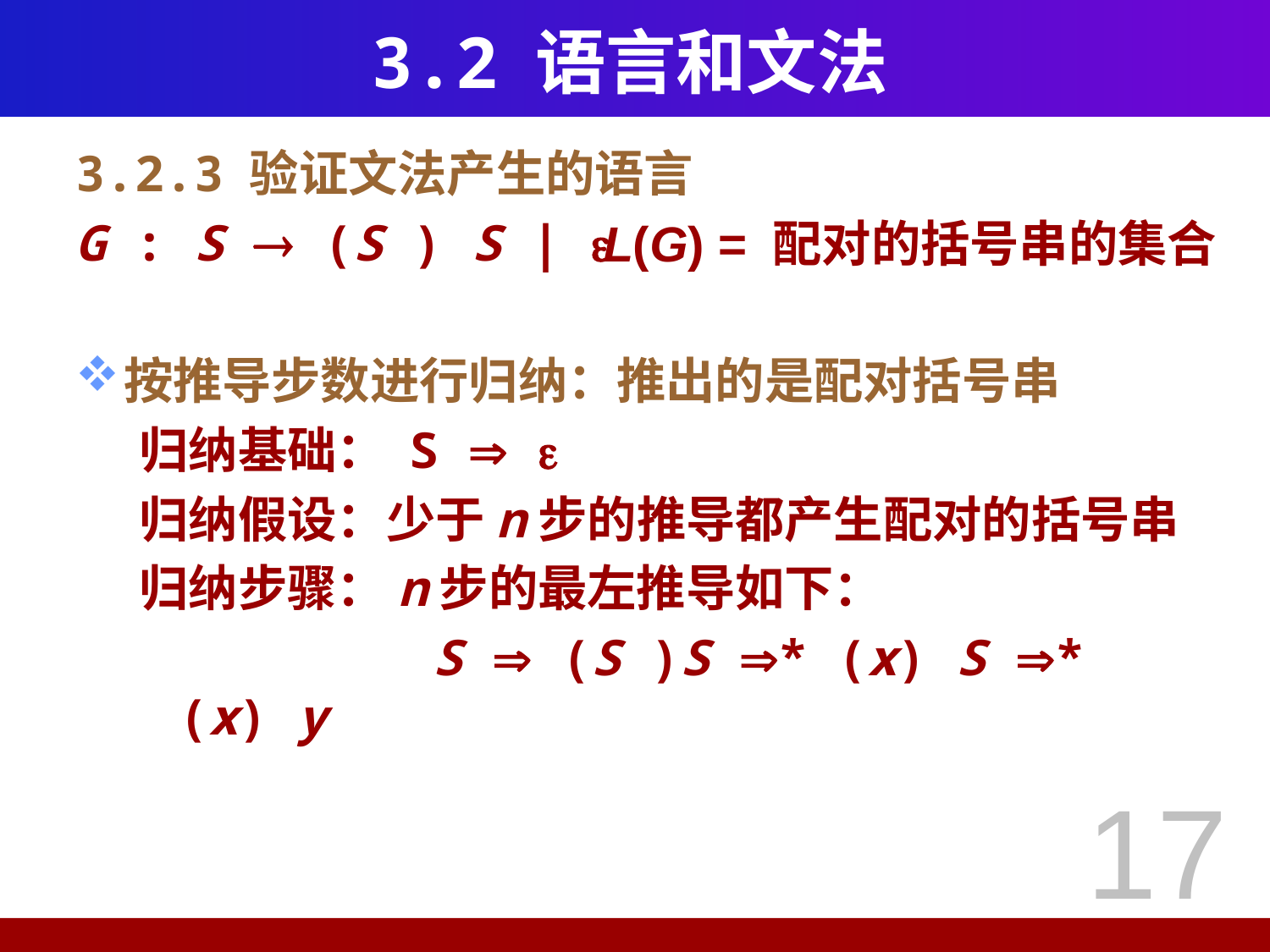

# 3.2 语言和文法
3.2.3 验证文法产生的语言
G : S → (S ) S | ε

按推导步数进行归纳：推出的是配对括号串
归纳基础： S ⇒ ε
归纳假设：少于n步的推导都产生配对的括号串
归纳步骤：n步的最左推导如下：
			S ⇒ (S )S ⇒* (x) S ⇒* (x) y

L(G) = 配对的括号串的集合
17